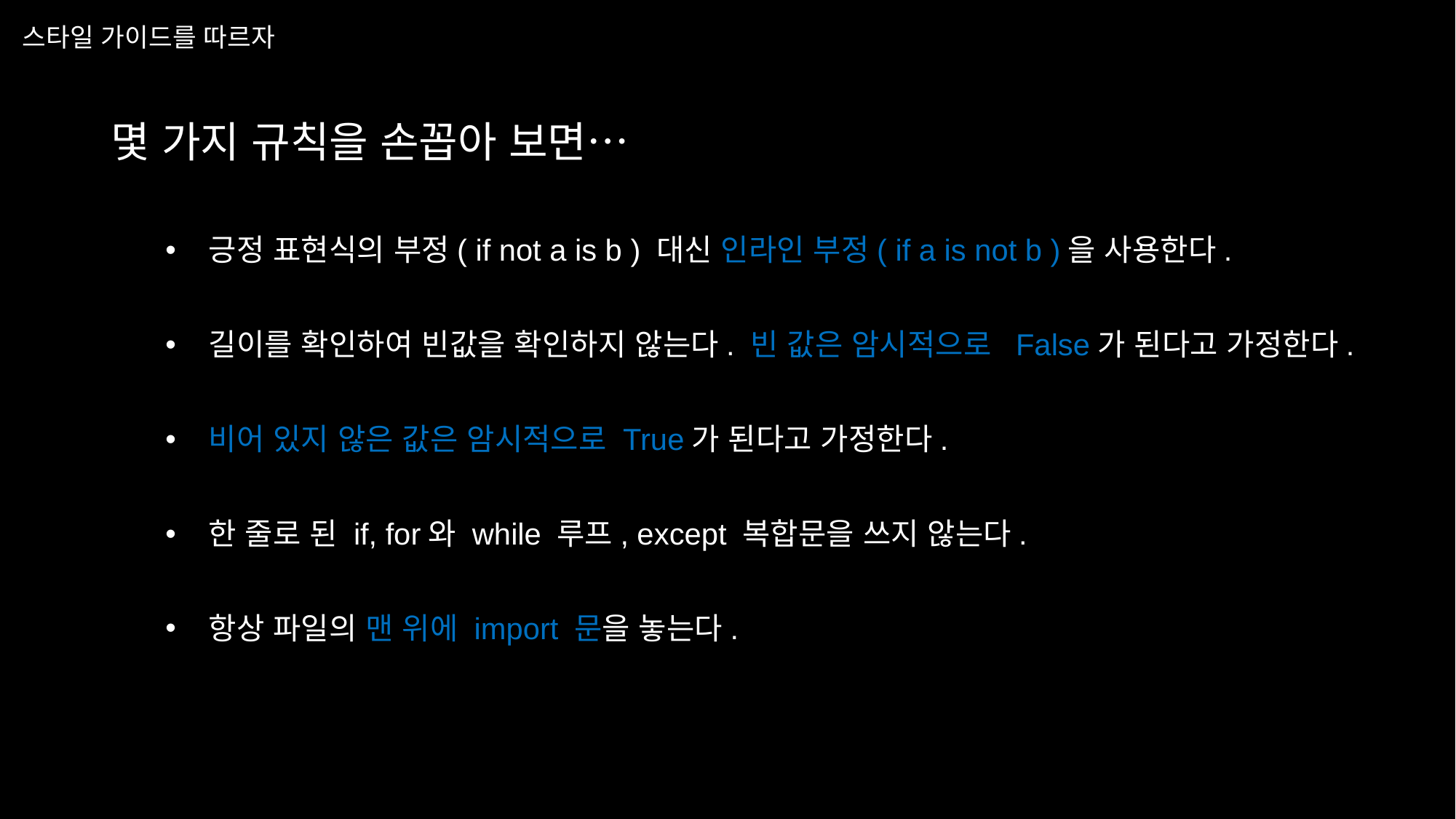

# 스타일 가이드를 따르자
몇 가지 규칙을 손꼽아 보면…

 긍정 표현식의 부정( if not a is b ) 대신 인라인 부정( if a is not b )을 사용한다.

 길이를 확인하여 빈값을 확인하지 않는다. 빈 값은 암시적으로  False가 된다고 가정한다.

 비어 있지 않은 값은 암시적으로 True가 된다고 가정한다.

 한 줄로 된 if, for와 while 루프, except 복합문을 쓰지 않는다.

 항상 파일의 맨 위에 import 문을 놓는다.